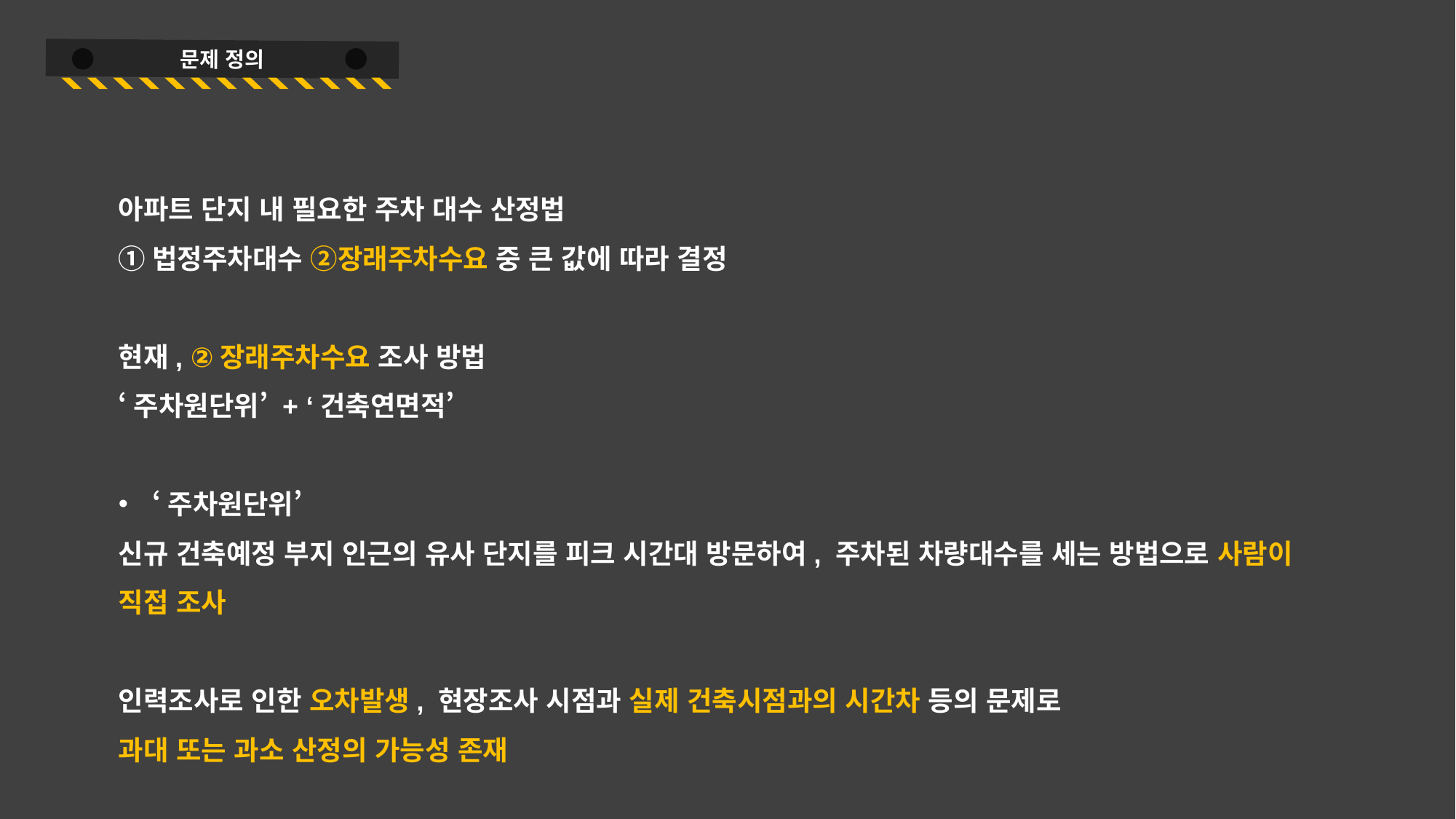

문제 정의

아파트 단지 내 필요한 주차 대수 산정법
①법정주차대수 ②장래주차수요 중 큰 값에 따라 결정

현재, ②장래주차수요 조사 방법
‘주차원단위’ + ‘건축연면적’

‘주차원단위’
신규 건축예정 부지 인근의 유사 단지를 피크 시간대 방문하여, 주차된 차량대수를 세는 방법으로 사람이 직접 조사

인력조사로 인한 오차발생, 현장조사 시점과 실제 건축시점과의 시간차 등의 문제로
과대 또는 과소 산정의 가능성 존재